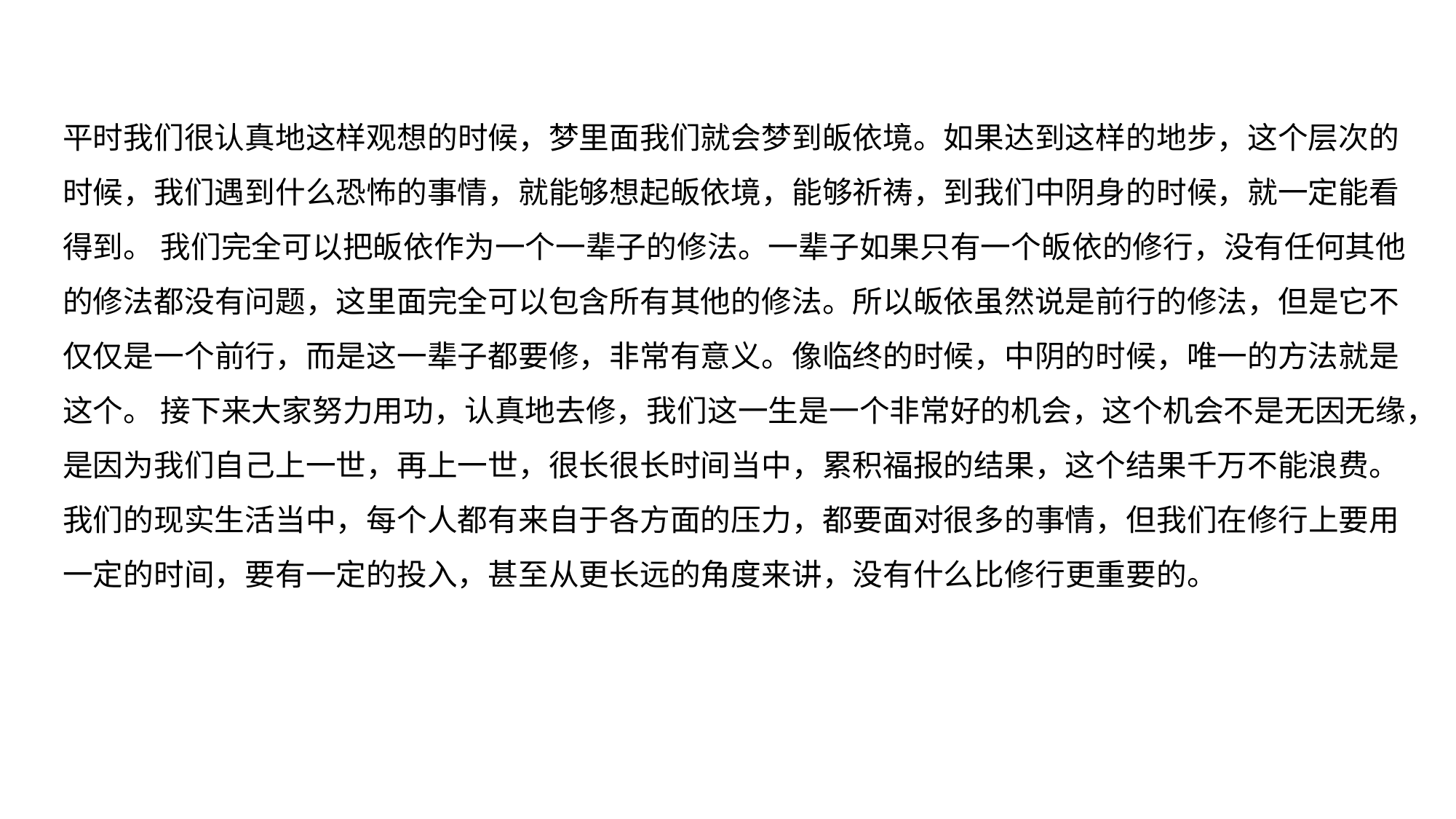

平时我们很认真地这样观想的时候，梦里面我们就会梦到皈依境。如果达到这样的地步，这个层次的时候，我们遇到什么恐怖的事情，就能够想起皈依境，能够祈祷，到我们中阴身的时候，就一定能看得到。 我们完全可以把皈依作为一个一辈子的修法。一辈子如果只有一个皈依的修行，没有任何其他的修法都没有问题，这里面完全可以包含所有其他的修法。所以皈依虽然说是前行的修法，但是它不仅仅是一个前行，而是这一辈子都要修，非常有意义。像临终的时候，中阴的时候，唯一的方法就是这个。 接下来大家努力用功，认真地去修，我们这一生是一个非常好的机会，这个机会不是无因无缘，是因为我们自己上一世，再上一世，很长很长时间当中，累积福报的结果，这个结果千万不能浪费。我们的现实生活当中，每个人都有来自于各方面的压力，都要面对很多的事情，但我们在修行上要用一定的时间，要有一定的投入，甚至从更长远的角度来讲，没有什么比修行更重要的。